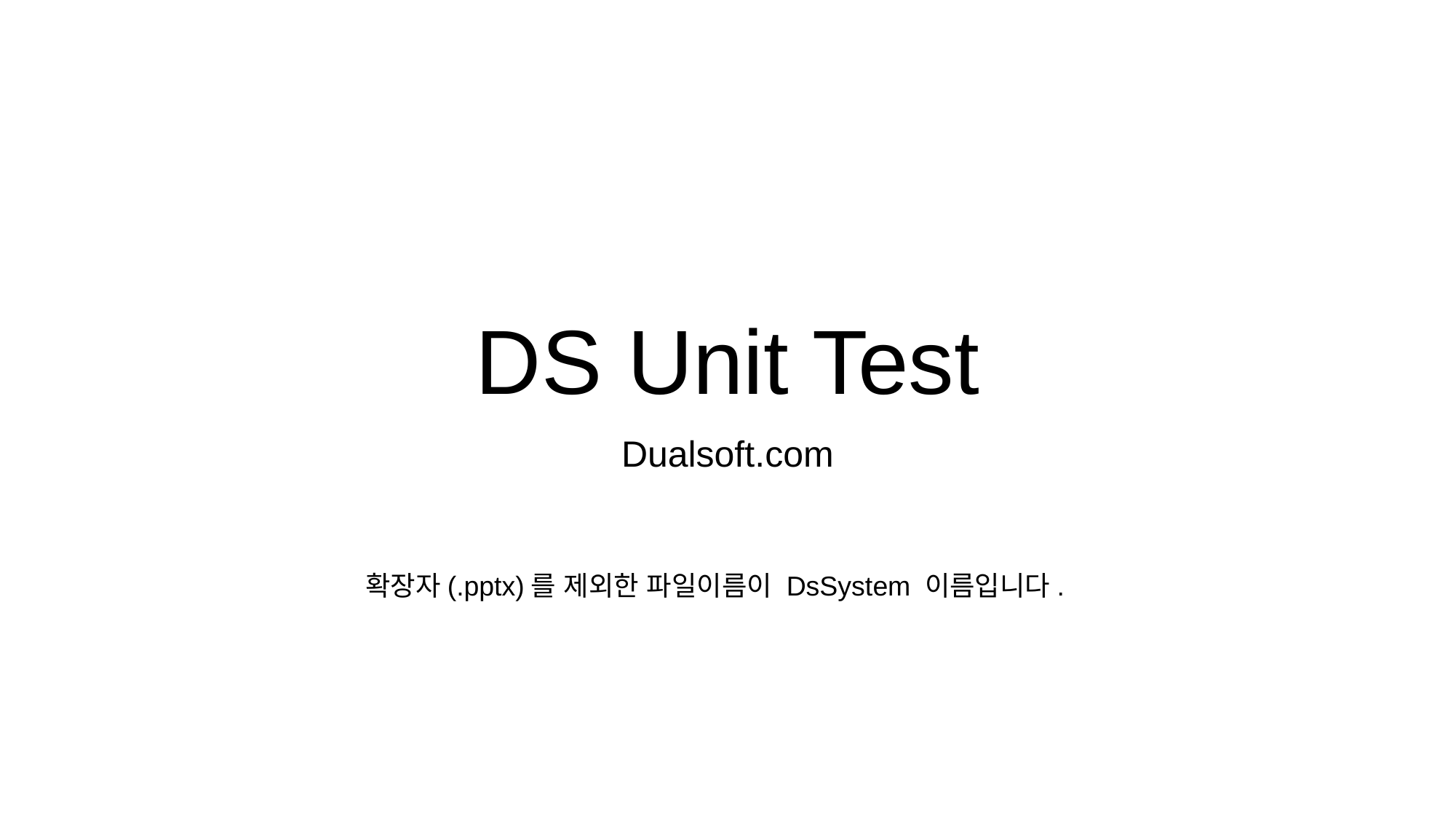

# DS Unit Test
Dualsoft.com
확장자(.pptx)를 제외한 파일이름이 DsSystem 이름입니다.